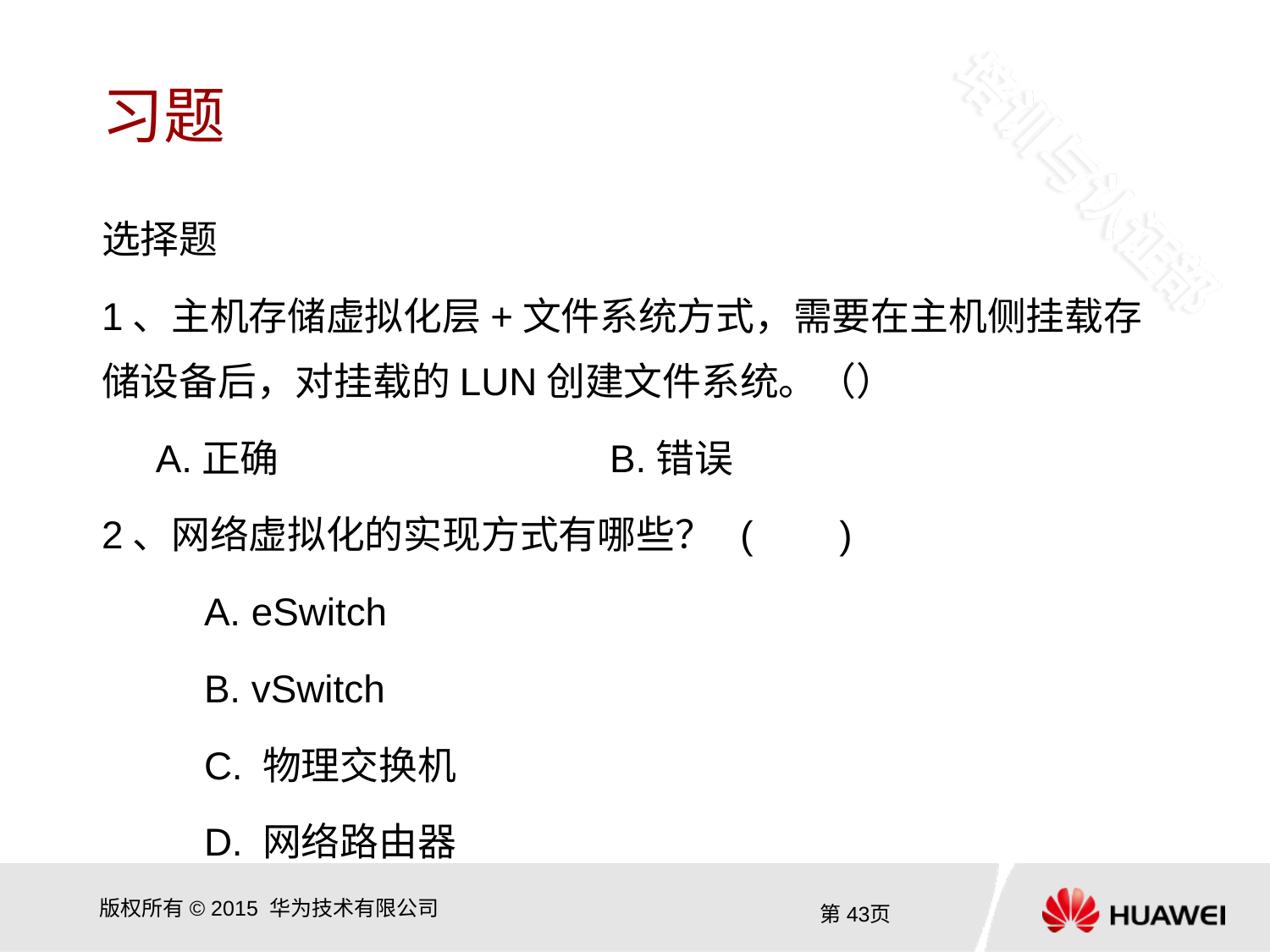

# 习题
选择题
1、主机存储虚拟化层+文件系统方式，需要在主机侧挂载存储设备后，对挂载的LUN创建文件系统。（）
     A.正确			B.错误
2、网络虚拟化的实现方式有哪些？  (        )
A. eSwitch
B. vSwitch
C. 物理交换机
D. 网络路由器